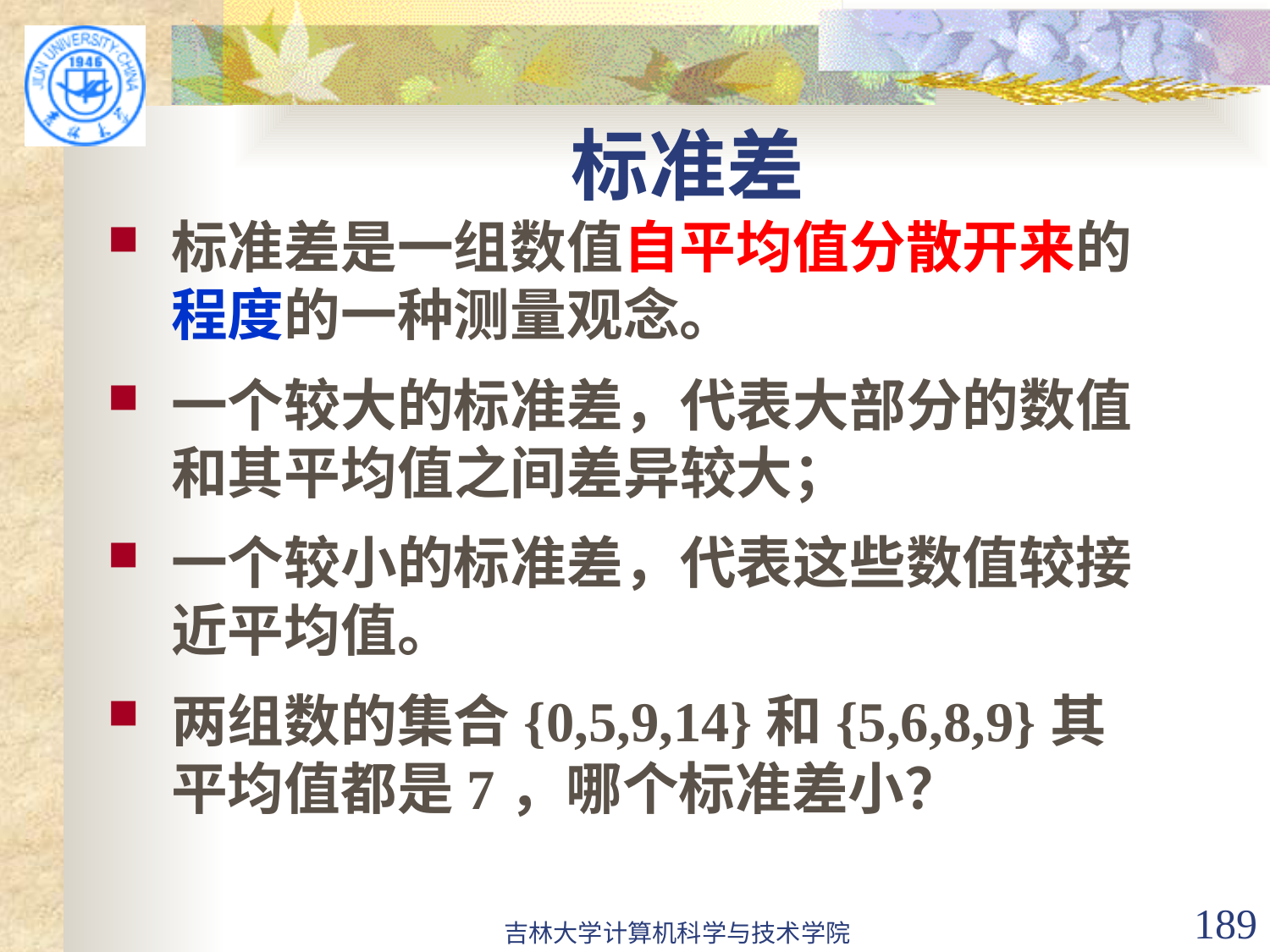

# 标准差
标准差是一组数值自平均值分散开来的程度的一种测量观念。
一个较大的标准差，代表大部分的数值和其平均值之间差异较大；
一个较小的标准差，代表这些数值较接近平均值。
两组数的集合{0,5,9,14}和{5,6,8,9}其平均值都是7，哪个标准差小？
吉林大学计算机科学与技术学院
189